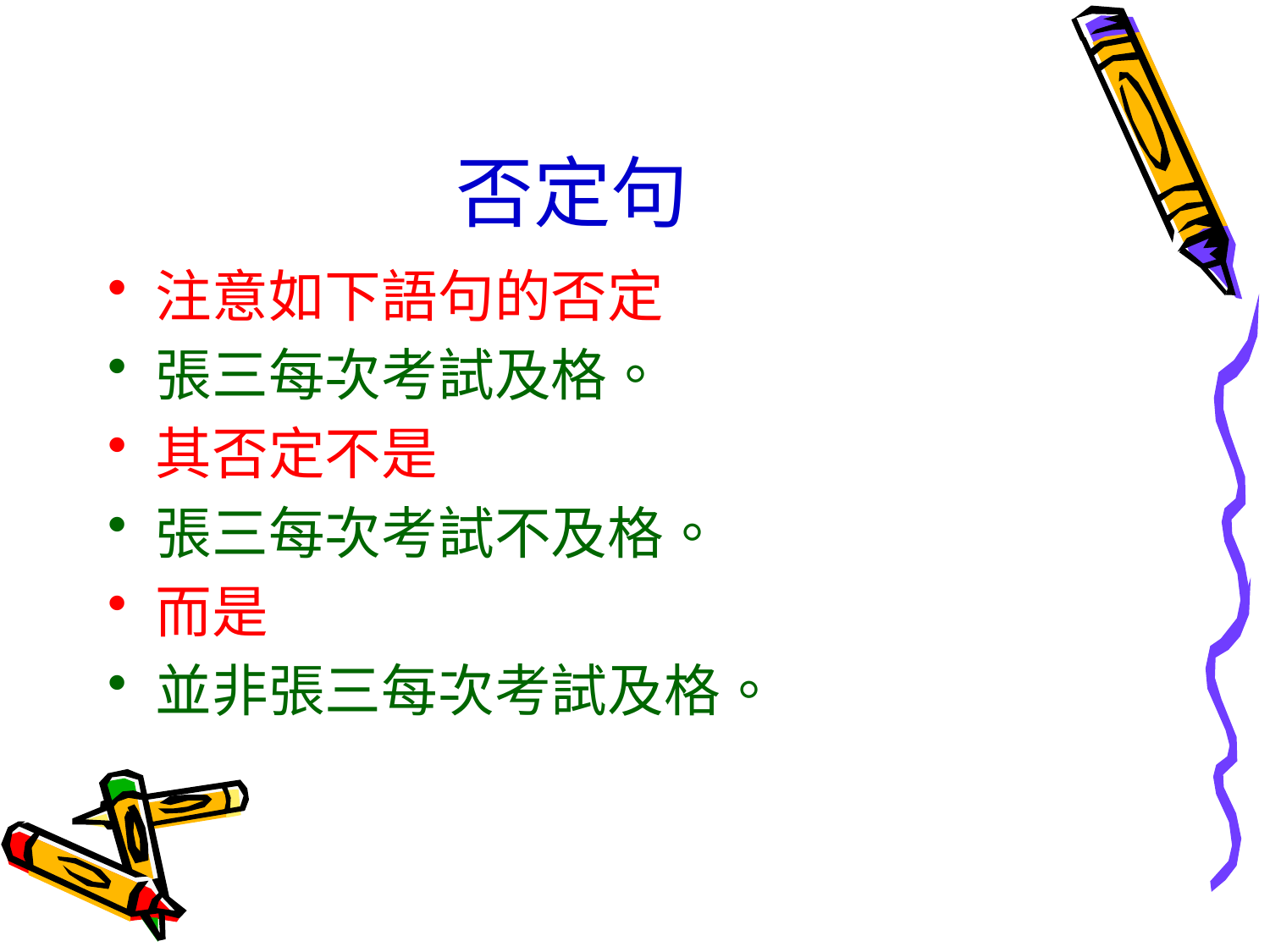

# 否定句
注意如下語句的否定
張三每次考試及格。
其否定不是
張三每次考試不及格。
而是
並非張三每次考試及格。